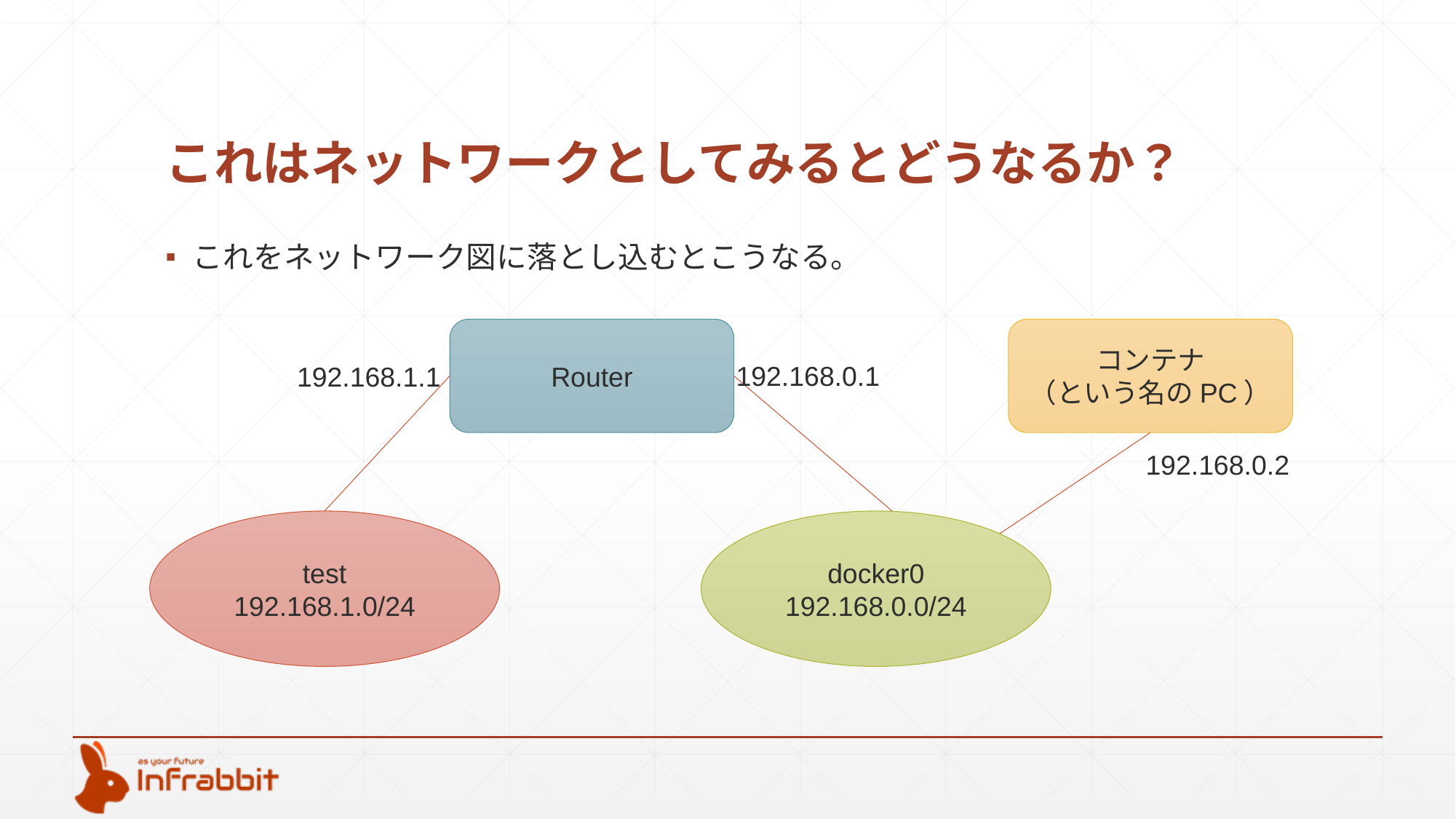

# これはネットワークとしてみるとどうなるか？
これをネットワーク図に落とし込むとこうなる。
Router
コンテナ
（という名のPC）
192.168.0.1
192.168.1.1
192.168.0.2
test
192.168.1.0/24
docker0
192.168.0.0/24